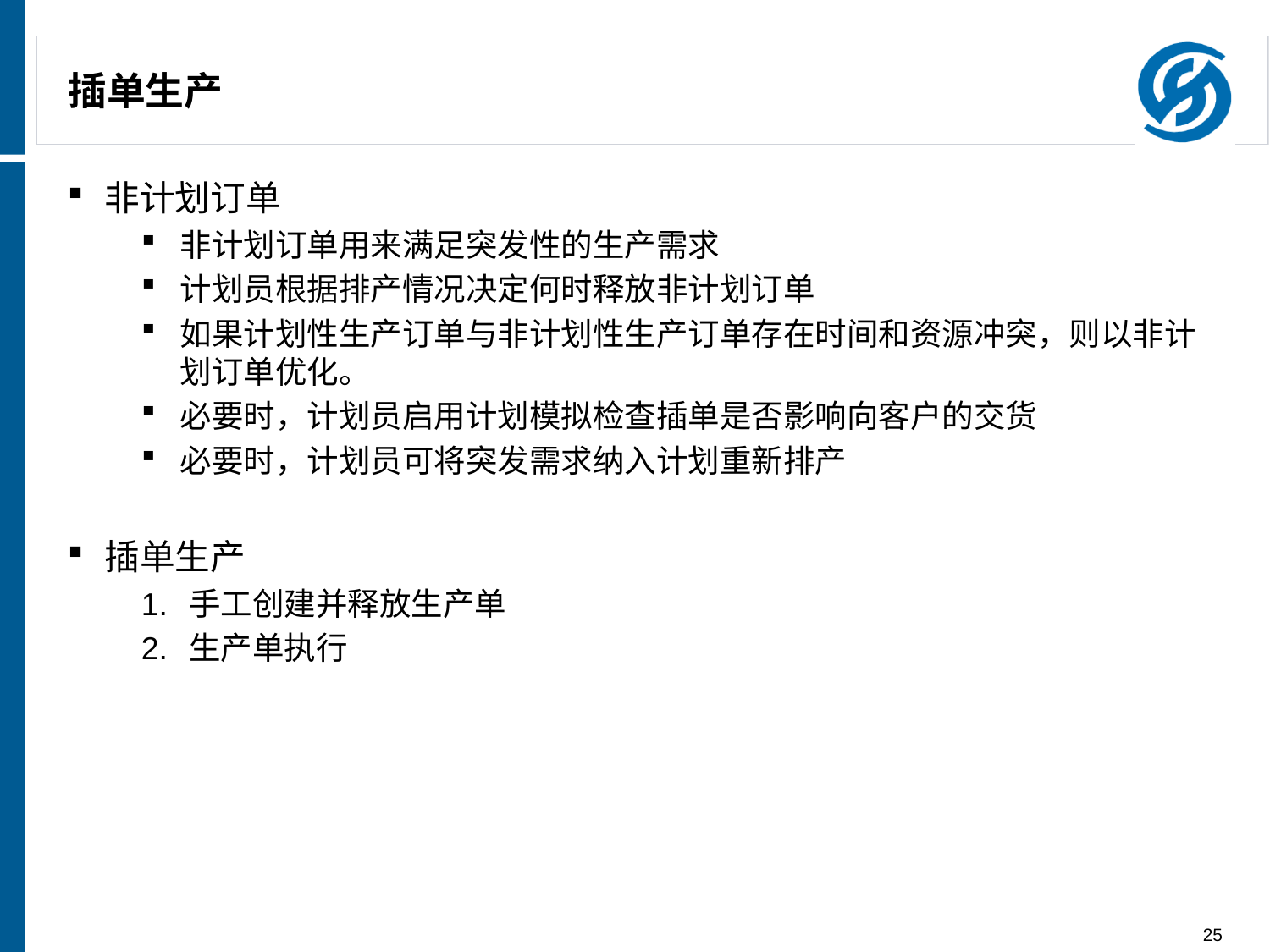

# 插单生产
非计划订单
非计划订单用来满足突发性的生产需求
计划员根据排产情况决定何时释放非计划订单
如果计划性生产订单与非计划性生产订单存在时间和资源冲突，则以非计划订单优化。
必要时，计划员启用计划模拟检查插单是否影响向客户的交货
必要时，计划员可将突发需求纳入计划重新排产

插单生产
手工创建并释放生产单
生产单执行

25